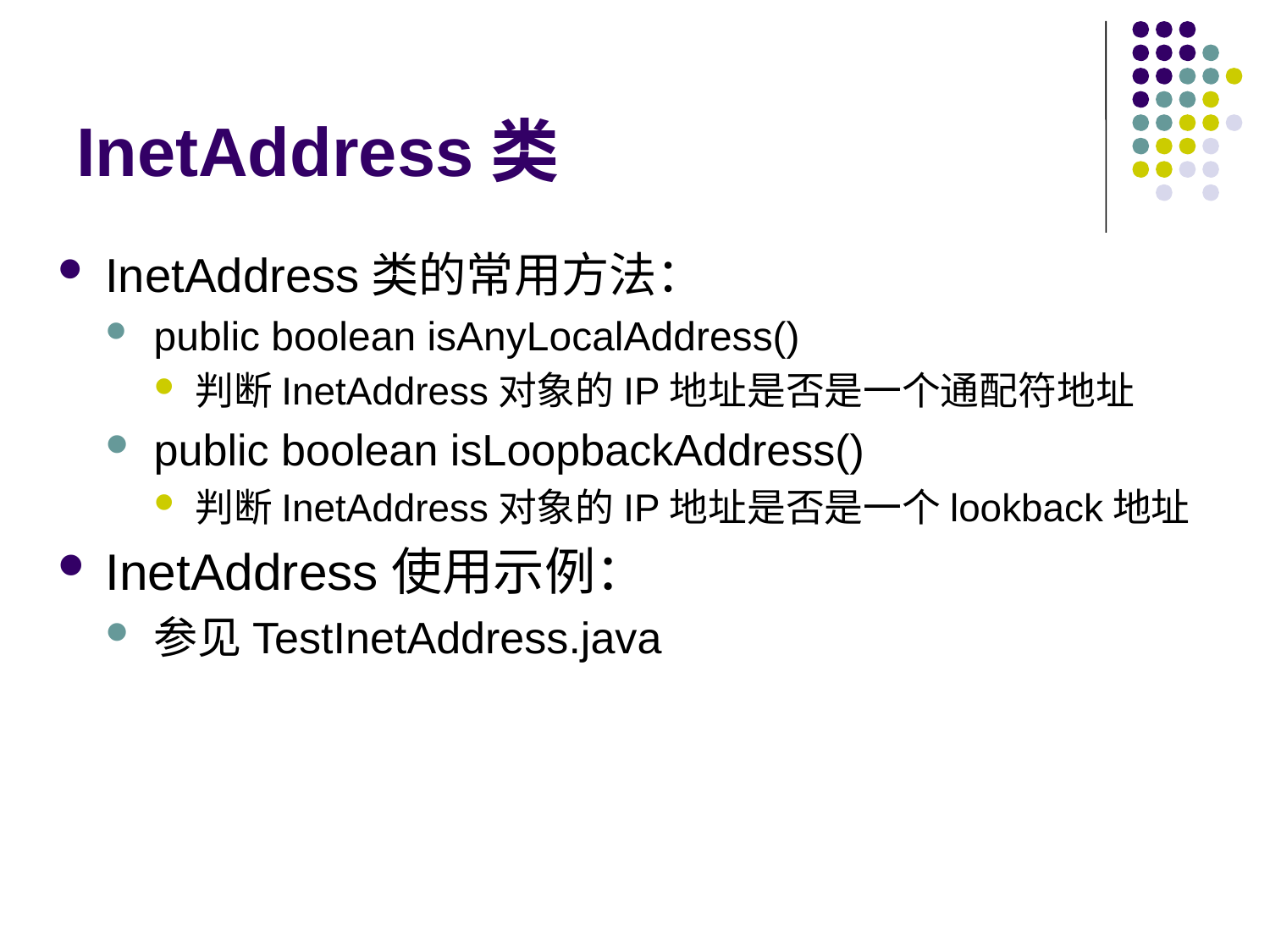

# InetAddress类
InetAddress类的常用方法：
public boolean isAnyLocalAddress()
判断InetAddress对象的IP地址是否是一个通配符地址
public boolean isLoopbackAddress()
判断InetAddress对象的IP地址是否是一个lookback地址
InetAddress使用示例：
参见TestInetAddress.java